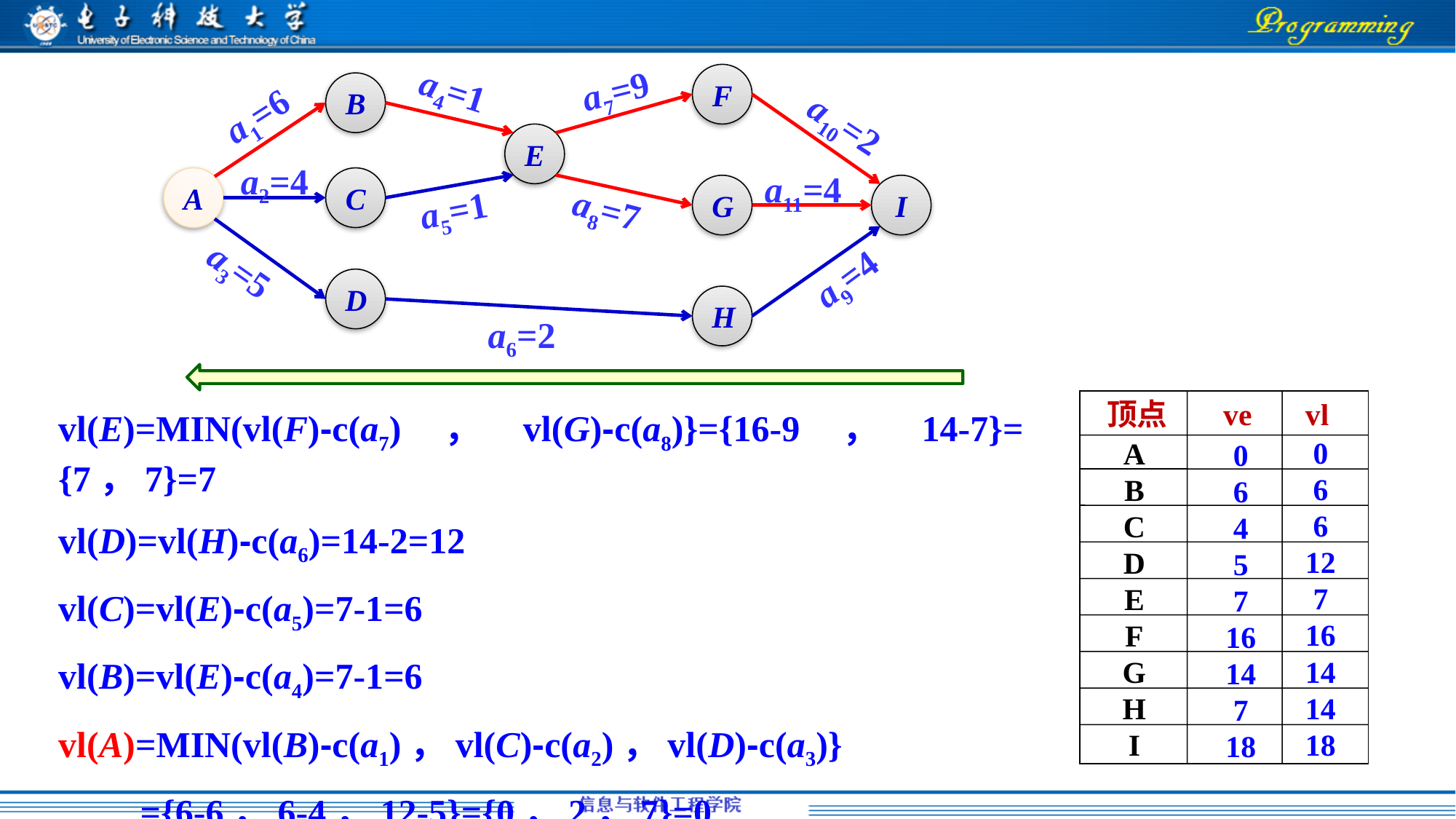

F
a4=1
a7=9
B
a1=6
a10=2
E
a2=4
a11=4
A
C
G
I
a5=1
a8=7
a3=5
a9=4
D
H
a6=2

顶点       ve       vl

vl(E)=MIN(vl(F)-c(a7)，vl(G)-c(a8)}={16-9，14-7}= {7，7}=7
vl(D)=vl(H)-c(a6)=14-2=12
vl(C)=vl(E)-c(a5)=7-1=6
vl(B)=vl(E)-c(a4)=7-1=6
vl(A)=MIN(vl(B)-c(a1)，vl(C)-c(a2)，vl(D)-c(a3)}
         ={6-6，6-4，12-5}={0，2，7}=0
0
6
6
12
7
16
14
14
18
A
B
C
D
E
F
G
H
I
0
6
4
5
7
16
14
7
18